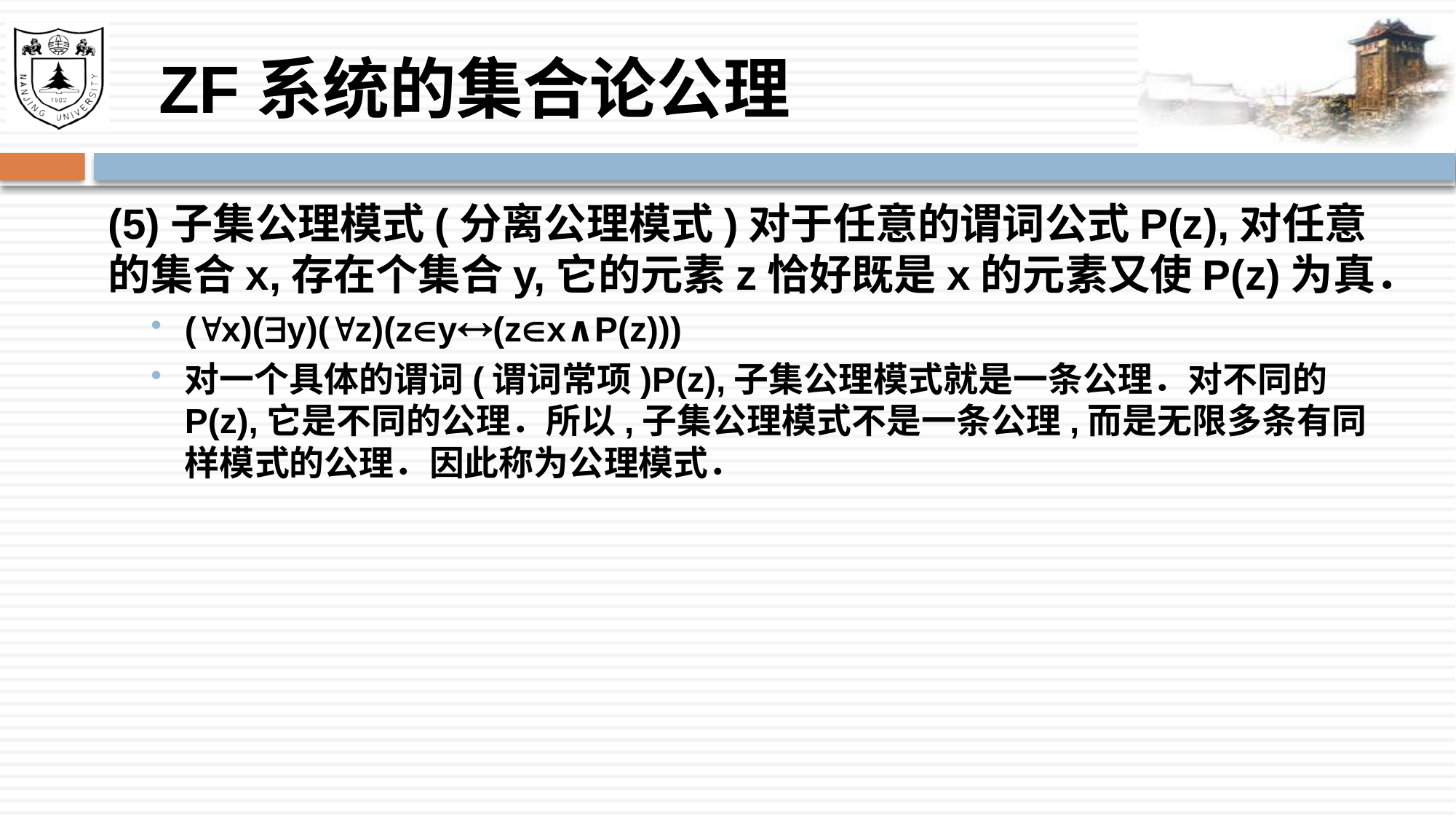

# ZF系统的集合论公理
(5)子集公理模式(分离公理模式)对于任意的谓词公式P(z),对任意的集合x,存在个集合y,它的元素z恰好既是x的元素又使P(z)为真．
(∀x)(∃y)(∀z)(z∈y↔(z∈x∧P(z)))
对一个具体的谓词(谓词常项)P(z),子集公理模式就是一条公理．对不同的P(z),它是不同的公理．所以,子集公理模式不是一条公理,而是无限多条有同样模式的公理．因此称为公理模式．